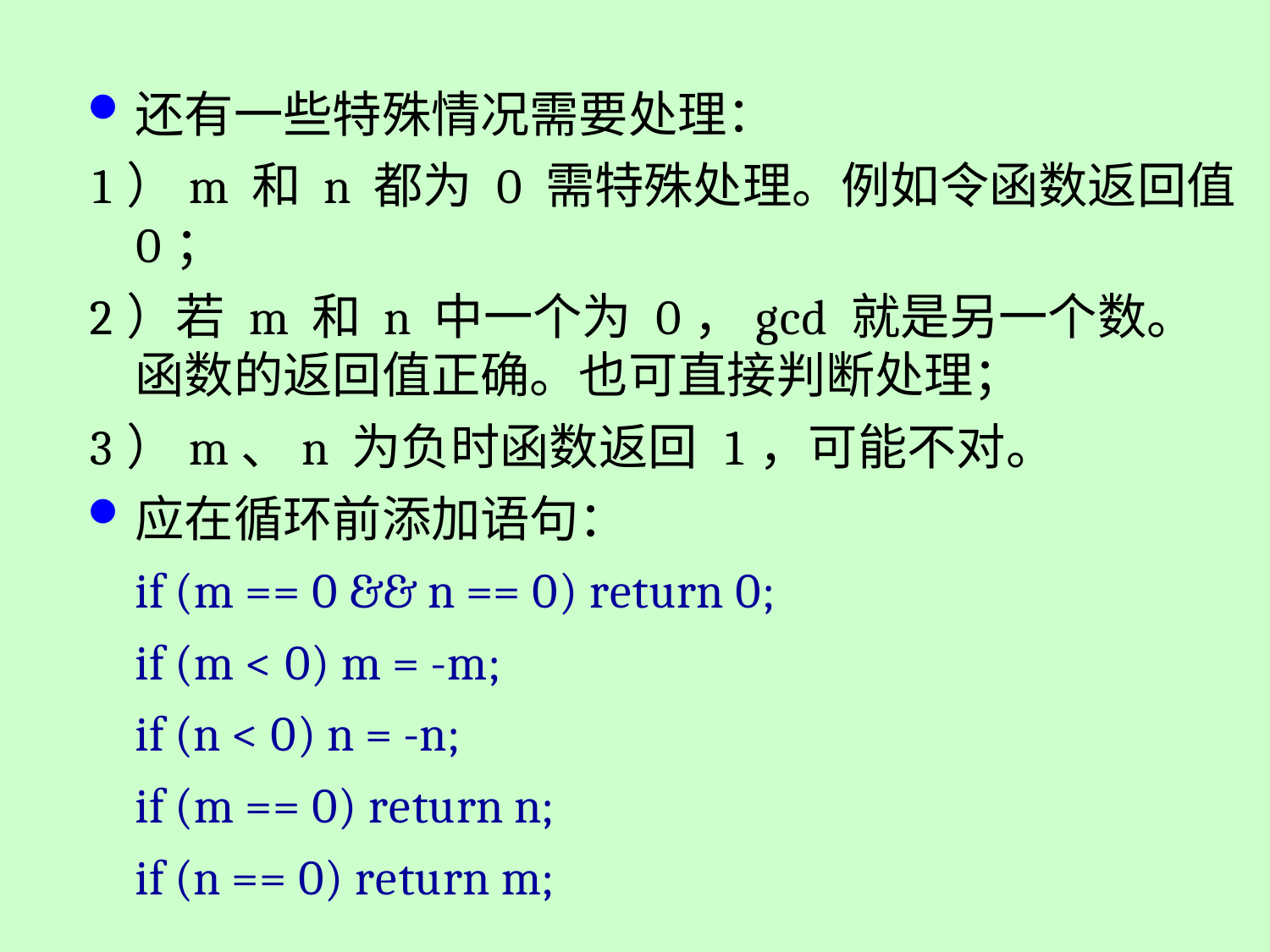

还有一些特殊情况需要处理：
1）m 和 n 都为 0 需特殊处理。例如令函数返回值 0；
2）若 m 和 n 中一个为 0，gcd 就是另一个数。函数的返回值正确。也可直接判断处理；
3）m、n 为负时函数返回 1，可能不对。
应在循环前添加语句：
	if (m == 0 && n == 0) return 0;
	if (m < 0) m = -m;
	if (n < 0) n = -n;
	if (m == 0) return n;
	if (n == 0) return m;
102